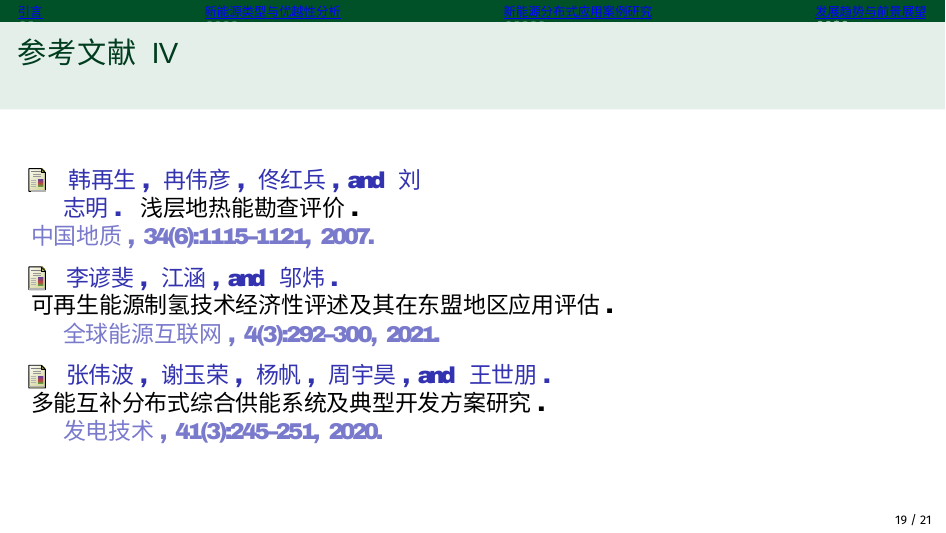

引言
新能源类型与优越性分析
新能源分布式应用案例研究
发展趋势与前景展望

参考文献 IV
      韩再生, 冉伟彦, 佟红兵, and 刘志明.  浅层地热能勘查评价.
中国地质, 34(6):1115–1121, 2007.
      李谚斐, 江涵, and 邬炜.
可再生能源制氢技术经济性评述及其在东盟地区应用评估. 全球能源互联网, 4(3):292–300, 2021.
      张伟波, 谢玉荣, 杨帆, 周宇昊, and 王世朋.
多能互补分布式综合供能系统及典型开发方案研究. 发电技术, 41(3):245–251, 2020.

19 / 21